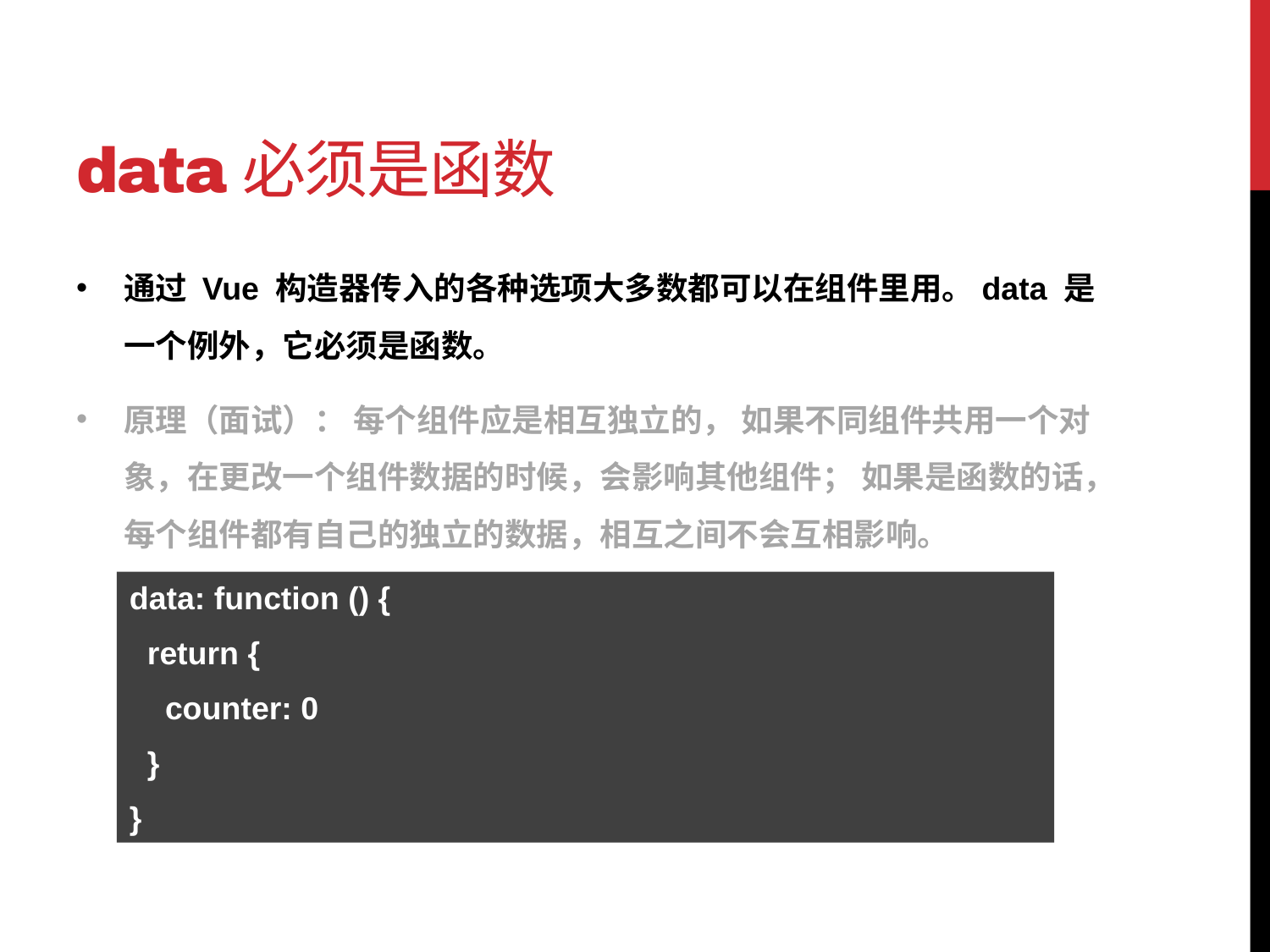

# data必须是函数
通过 Vue 构造器传入的各种选项大多数都可以在组件里用。data 是一个例外，它必须是函数。
原理（面试）： 每个组件应是相互独立的， 如果不同组件共用一个对象，在更改一个组件数据的时候，会影响其他组件； 如果是函数的话，每个组件都有自己的独立的数据，相互之间不会互相影响。
data: function () {
  return {
    counter: 0
  }
}